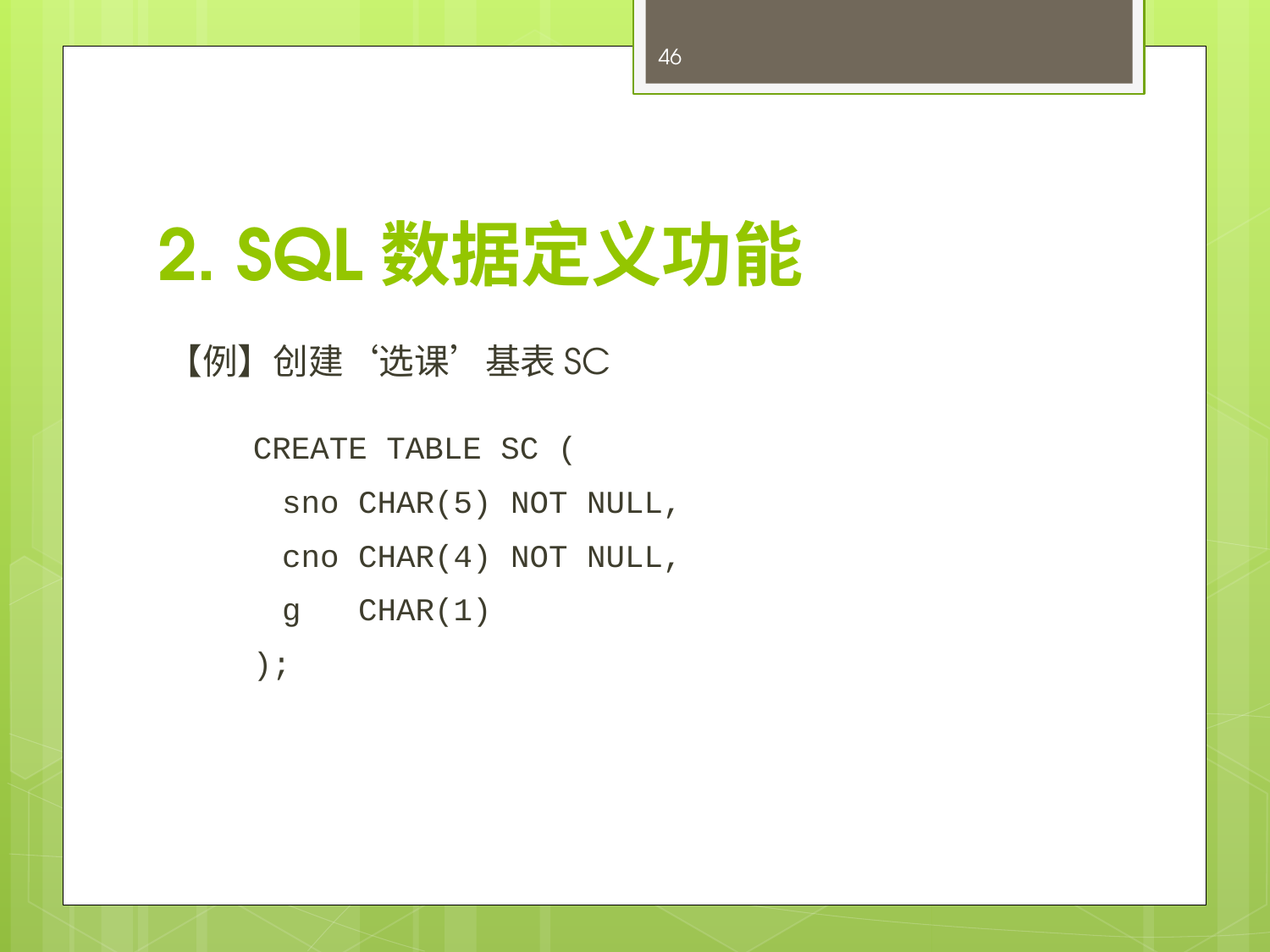

46
# 2. SQL数据定义功能
【例】创建‘选课’基表SC

CREATE TABLE SC (
sno CHAR(5) NOT NULL,
cno CHAR(4) NOT NULL,
g   CHAR(1)
);